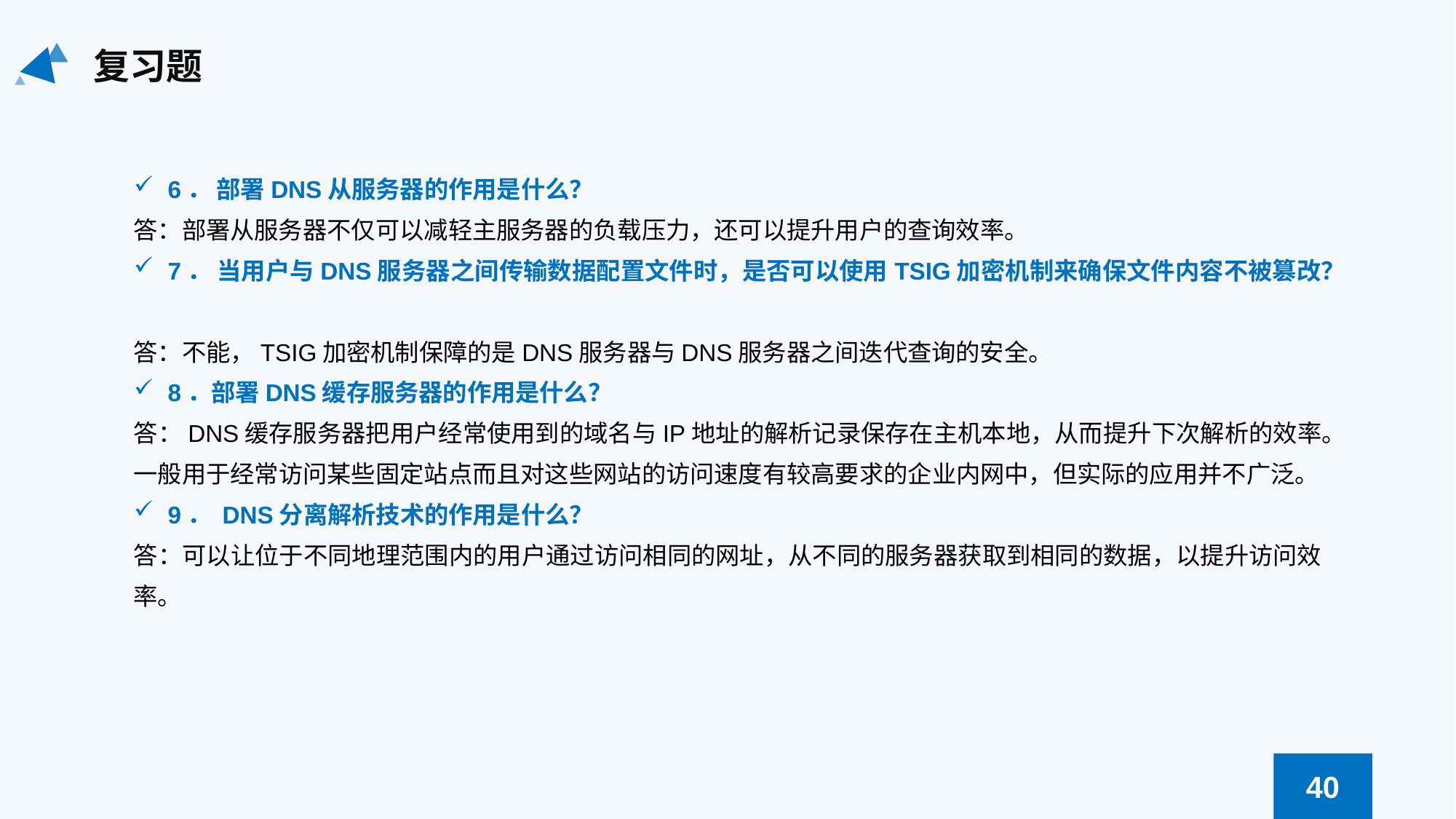

复习题

6． 部署DNS从服务器的作用是什么？
答：部署从服务器不仅可以减轻主服务器的负载压力，还可以提升用户的查询效率。
7． 当用户与DNS服务器之间传输数据配置文件时，是否可以使用TSIG加密机制来确保文件内容不被篡改？
答：不能，TSIG加密机制保障的是DNS服务器与DNS服务器之间迭代查询的安全。
8．部署DNS缓存服务器的作用是什么？
答：DNS缓存服务器把用户经常使用到的域名与IP地址的解析记录保存在主机本地，从而提升下次解析的效率。一般用于经常访问某些固定站点而且对这些网站的访问速度有较高要求的企业内网中，但实际的应用并不广泛。
9． DNS分离解析技术的作用是什么？
答：可以让位于不同地理范围内的用户通过访问相同的网址，从不同的服务器获取到相同的数据，以提升访问效率。

40